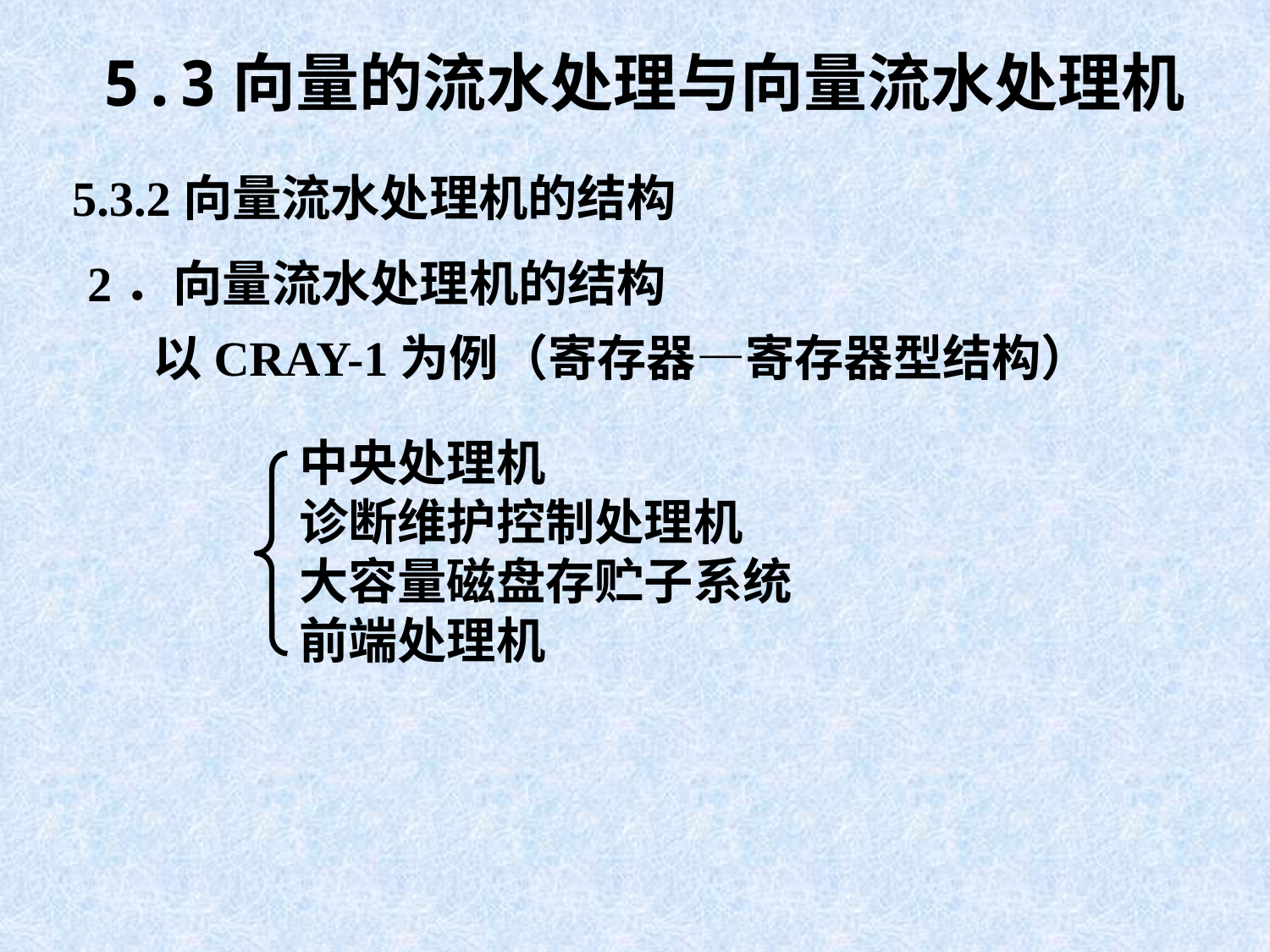

5.3向量的流水处理与向量流水处理机
5.3.2向量流水处理机的结构
2．向量流水处理机的结构
以CRAY-1为例（寄存器—寄存器型结构）
中央处理机
诊断维护控制处理机
大容量磁盘存贮子系统
前端处理机